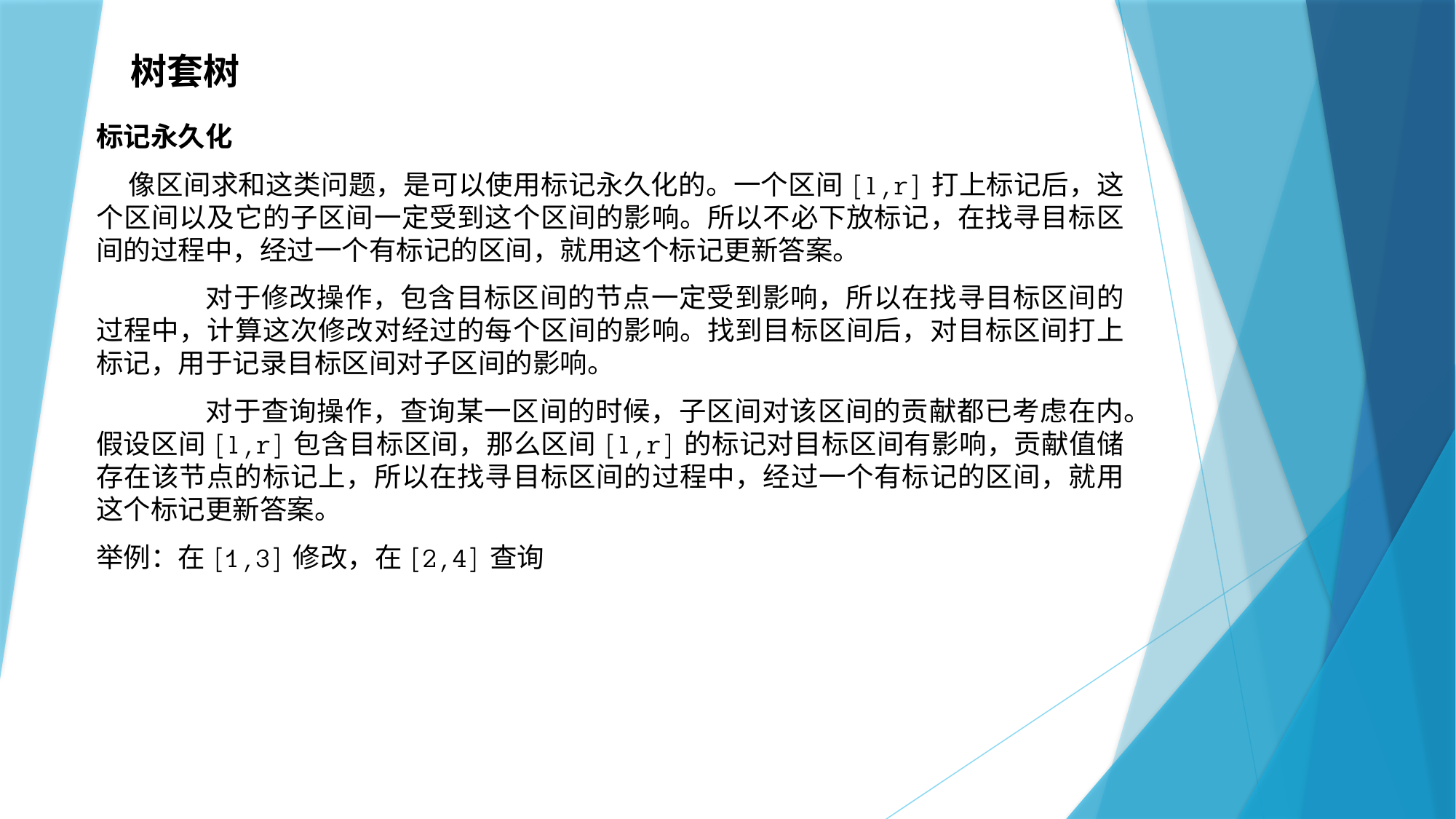

# 树套树
标记永久化
    像区间求和这类问题，是可以使用标记永久化的。一个区间[l,r]打上标记后，这个区间以及它的子区间一定受到这个区间的影响。所以不必下放标记，在找寻目标区间的过程中，经过一个有标记的区间，就用这个标记更新答案。
	对于修改操作，包含目标区间的节点一定受到影响，所以在找寻目标区间的过程中，计算这次修改对经过的每个区间的影响。找到目标区间后，对目标区间打上标记，用于记录目标区间对子区间的影响。
	对于查询操作，查询某一区间的时候，子区间对该区间的贡献都已考虑在内。假设区间[l,r]包含目标区间，那么区间[l,r]的标记对目标区间有影响，贡献值储存在该节点的标记上，所以在找寻目标区间的过程中，经过一个有标记的区间，就用这个标记更新答案。
举例：在[1,3]修改，在[2,4]查询